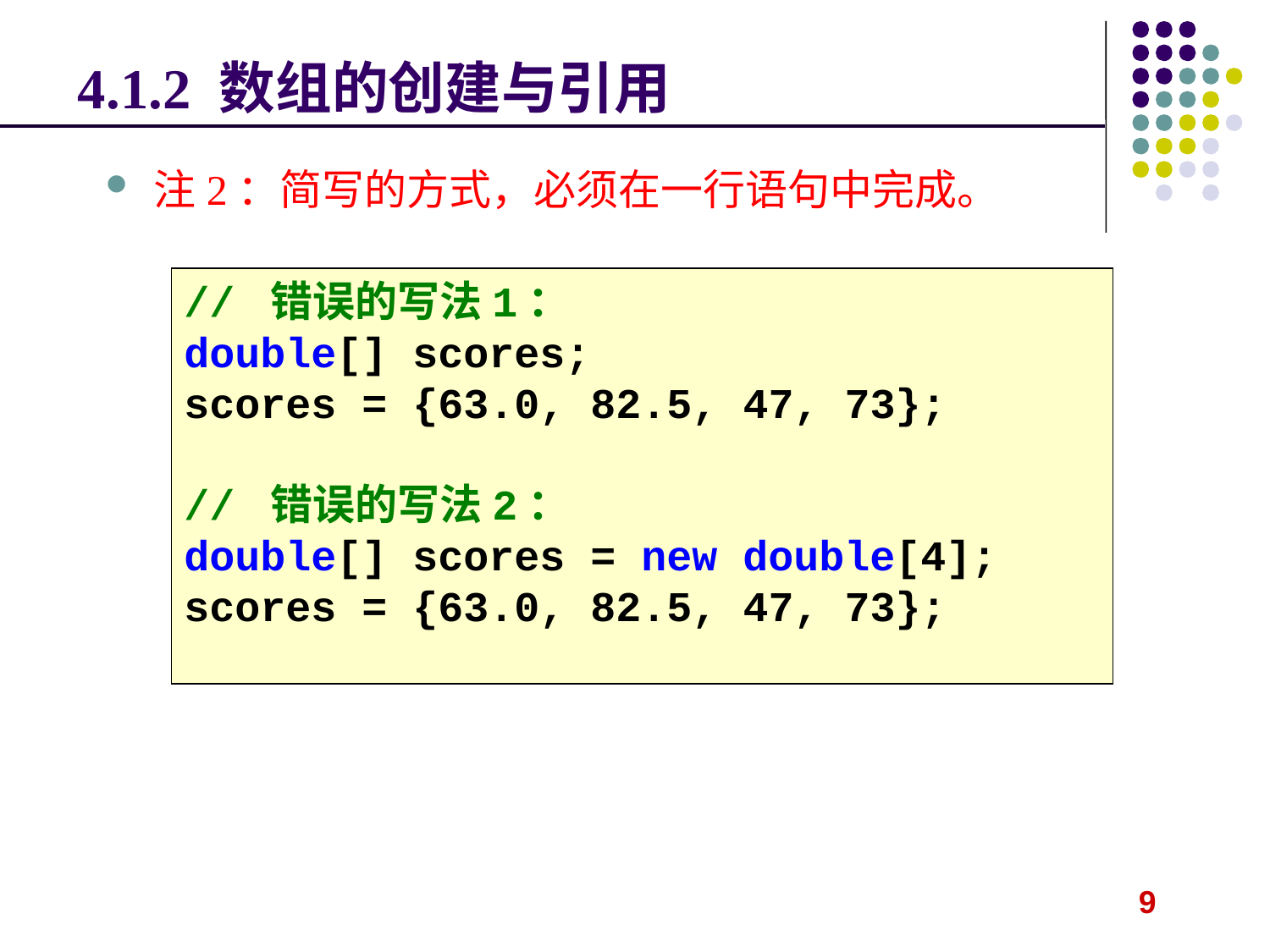

# 4.1.2 数组的创建与引用
注2：简写的方式，必须在一行语句中完成。
// 错误的写法1：
double[] scores;
scores = {63.0, 82.5, 47, 73};

// 错误的写法2：
double[] scores = new double[4];
scores = {63.0, 82.5, 47, 73};